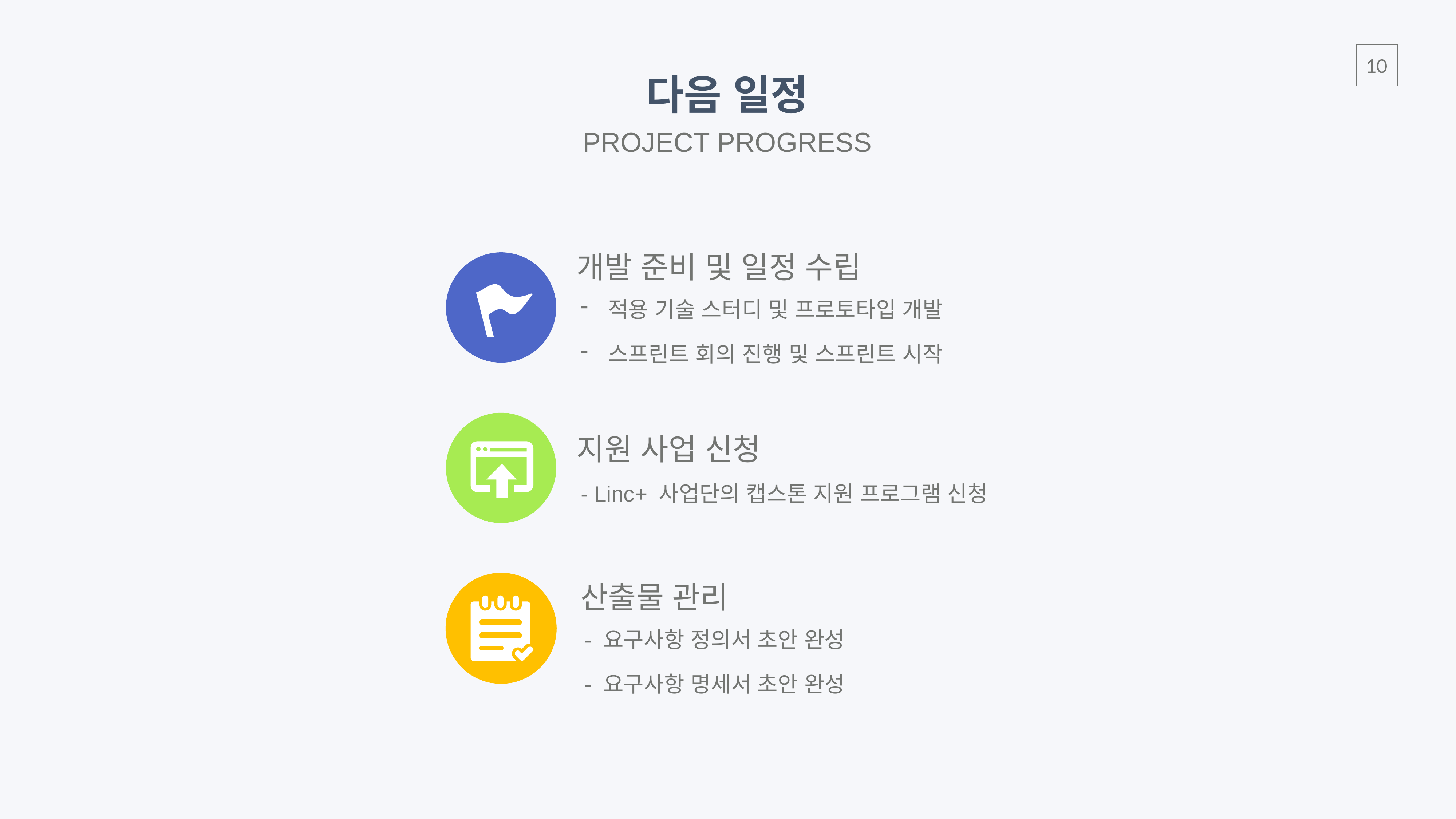

다음 일정
PROJECT PROGRESS
개발 준비 및 일정 수립

적용 기술 스터디 및 프로토타입 개발
스프린트 회의 진행 및 스프린트 시작

지원 사업 신청
- Linc+ 사업단의 캡스톤 지원 프로그램 신청
산출물 관리

- 요구사항 정의서 초안 완성
- 요구사항 명세서 초안 완성